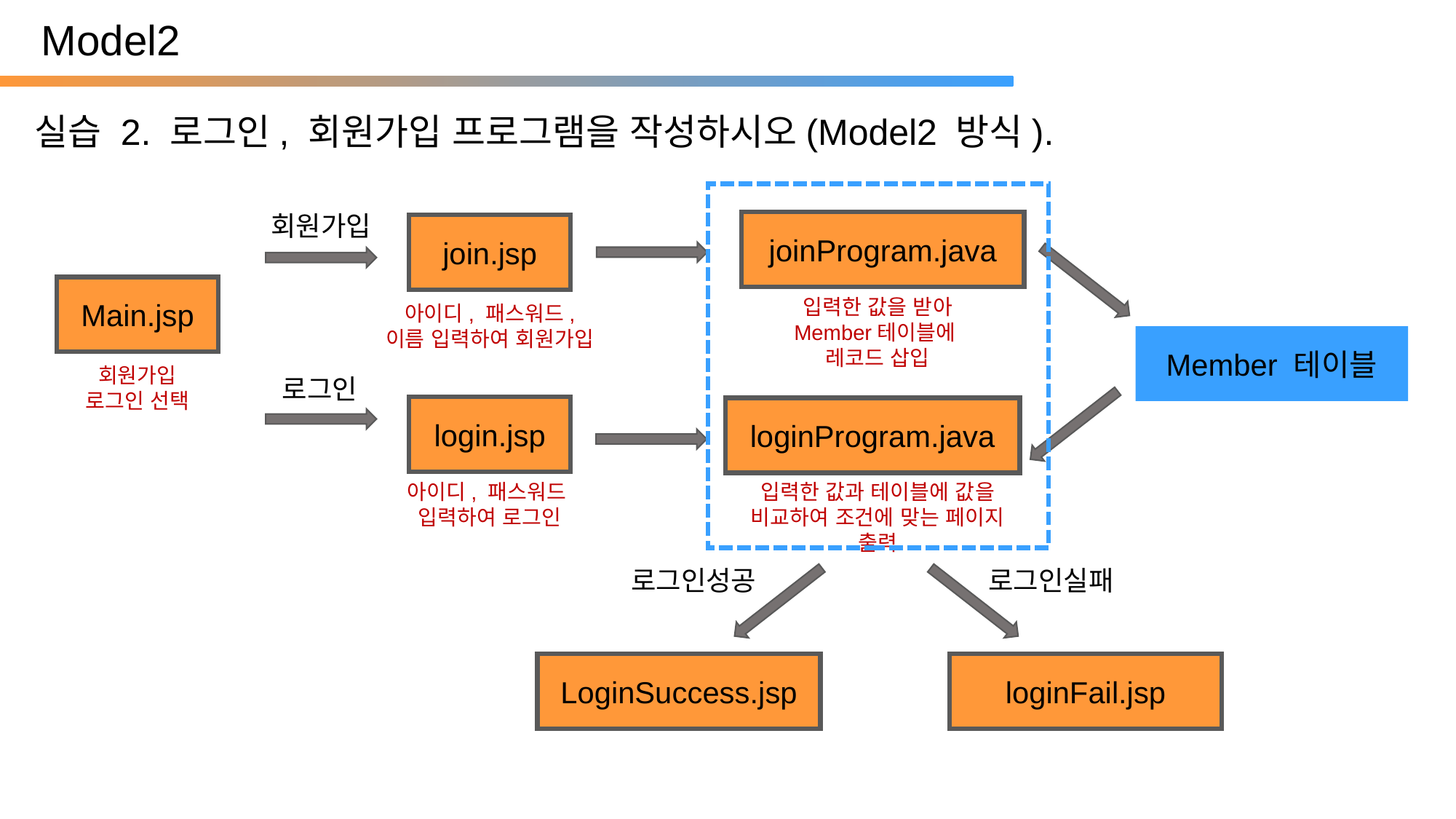

Model2

실습 2. 로그인, 회원가입 프로그램을 작성하시오(Model2 방식).

회원가입
joinProgram.java
join.jsp

Main.jsp
입력한 값을 받아 Member테이블에
레코드 삽입
아이디, 패스워드, 이름 입력하여 회원가입
Member 테이블
회원가입
로그인 선택
로그인
login.jsp
loginProgram.java

아이디, 패스워드
입력하여 로그인
입력한 값과 테이블에 값을 비교하여 조건에 맞는 페이지 출력
로그인성공
로그인실패

LoginSuccess.jsp
loginFail.jsp